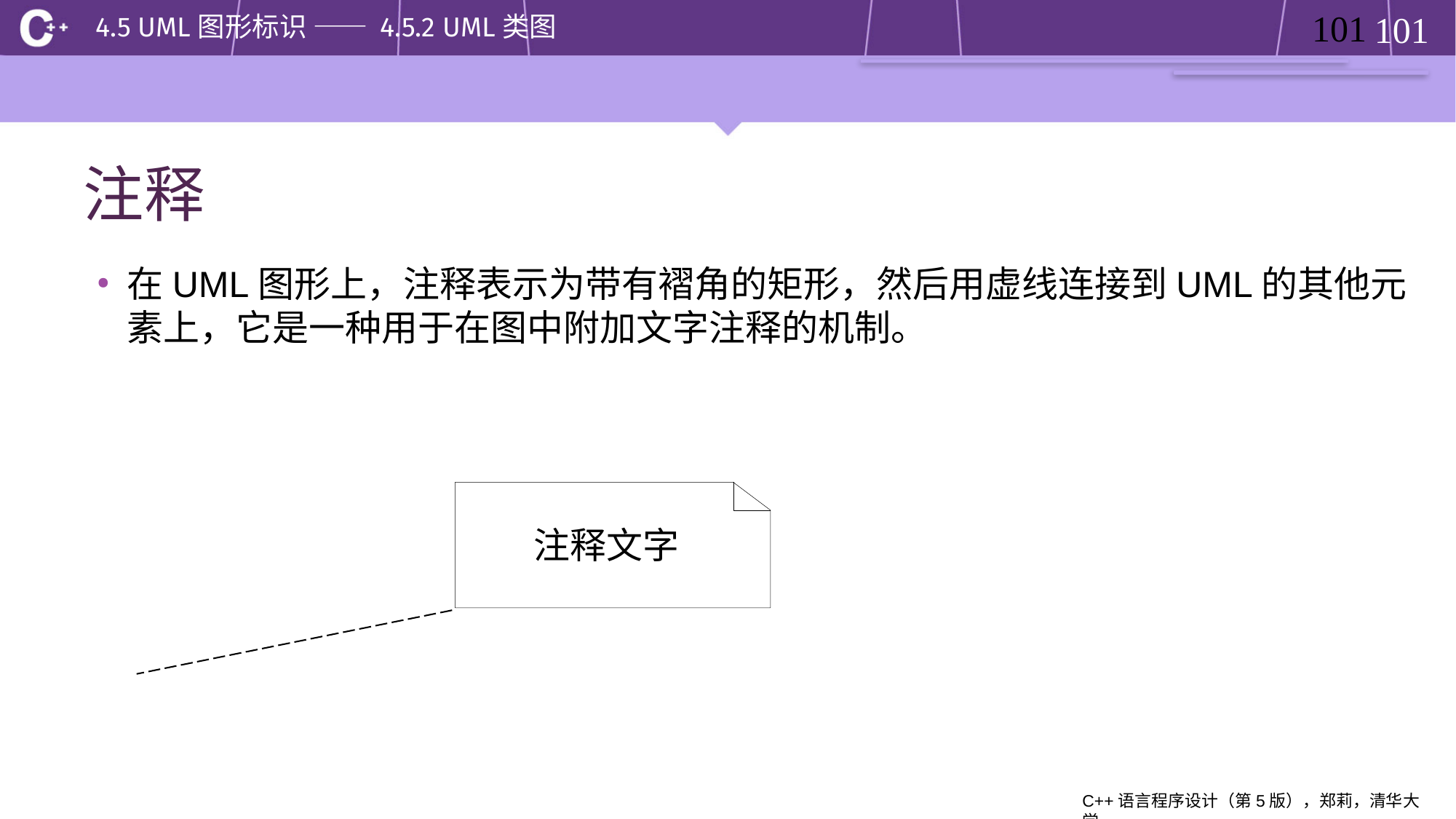

4.5 UML图形标识 —— 4.5.2 UML类图
101
# 注释
在UML图形上，注释表示为带有褶角的矩形，然后用虚线连接到UML的其他元素上，它是一种用于在图中附加文字注释的机制。

注释文字